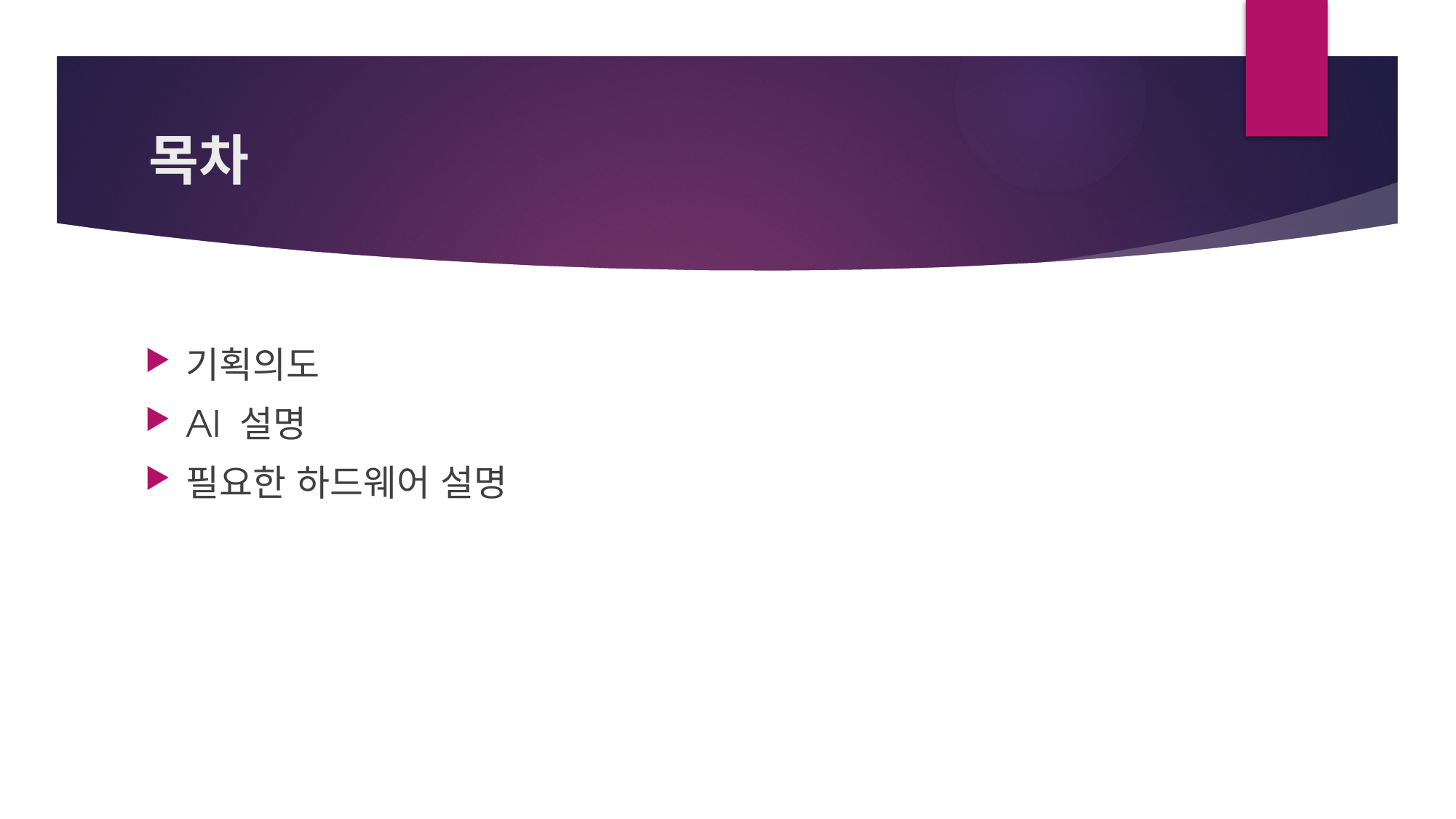

# 목차
기획의도
AI 설명
필요한 하드웨어 설명